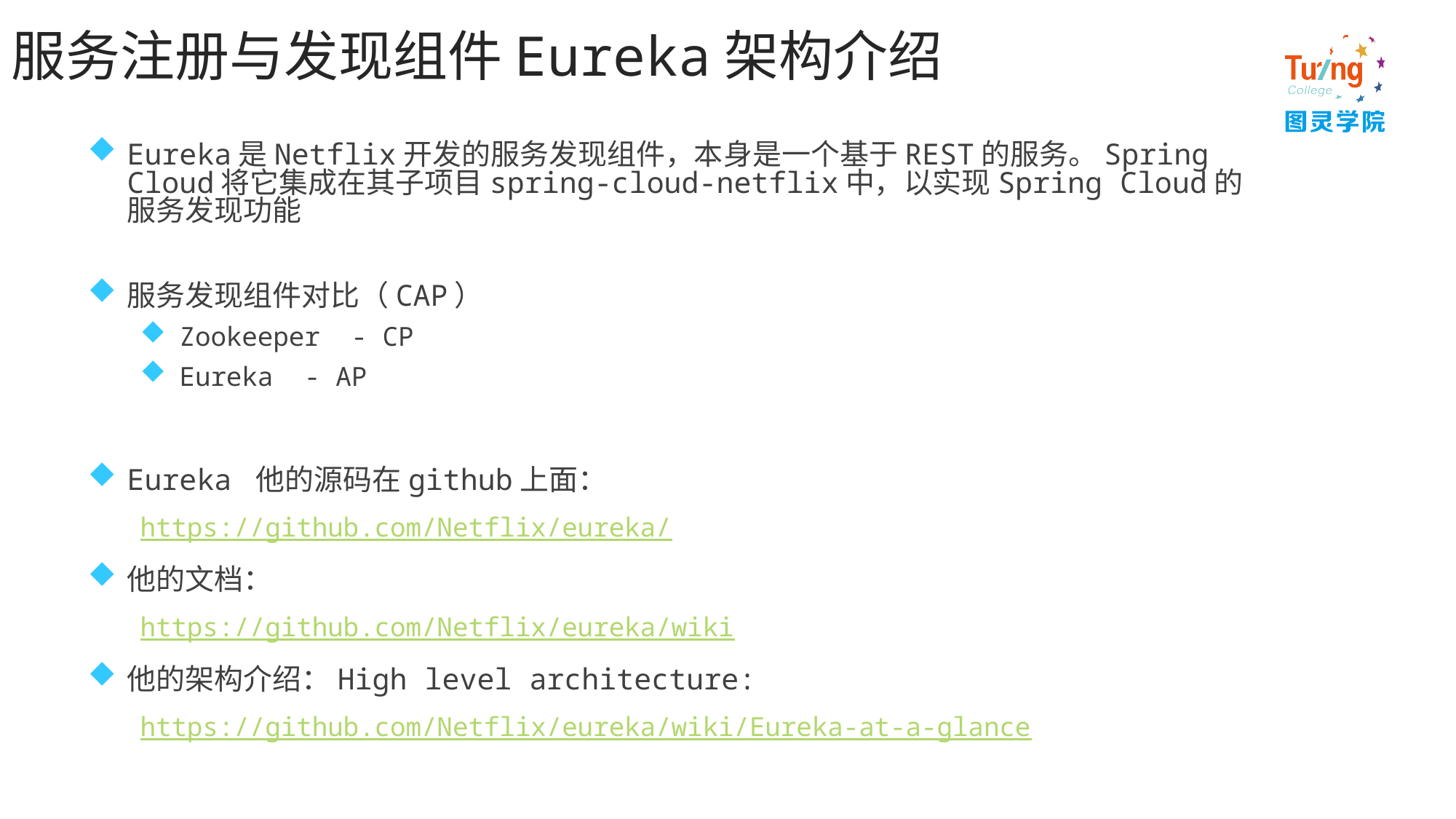

# 服务注册与发现组件Eureka架构介绍
Eureka是Netflix开发的服务发现组件，本身是一个基于REST的服务。Spring Cloud将它集成在其子项目spring-cloud-netflix中，以实现Spring Cloud的服务发现功能

服务发现组件对比（CAP）
Zookeeper  - CP
Eureka  - AP

Eureka 他的源码在github上面：
https://github.com/Netflix/eureka/
他的文档：
https://github.com/Netflix/eureka/wiki
他的架构介绍：High level architecture:
https://github.com/Netflix/eureka/wiki/Eureka-at-a-glance